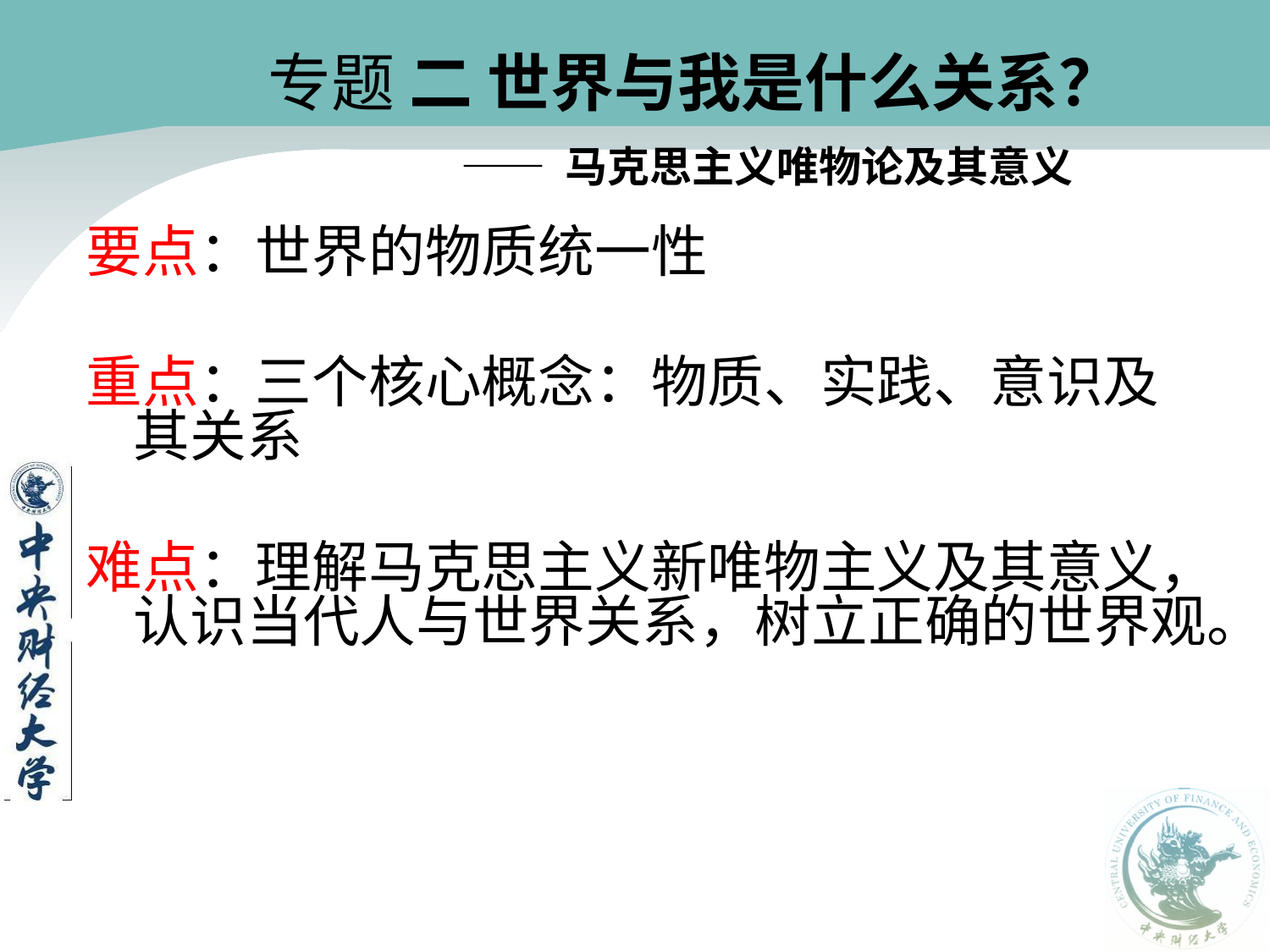

专题 二 世界与我是什么关系？
          —— 马克思主义唯物论及其意义
要点：世界的物质统一性

重点：三个核心概念：物质、实践、意识及其关系

难点：理解马克思主义新唯物主义及其意义，认识当代人与世界关系，树立正确的世界观。